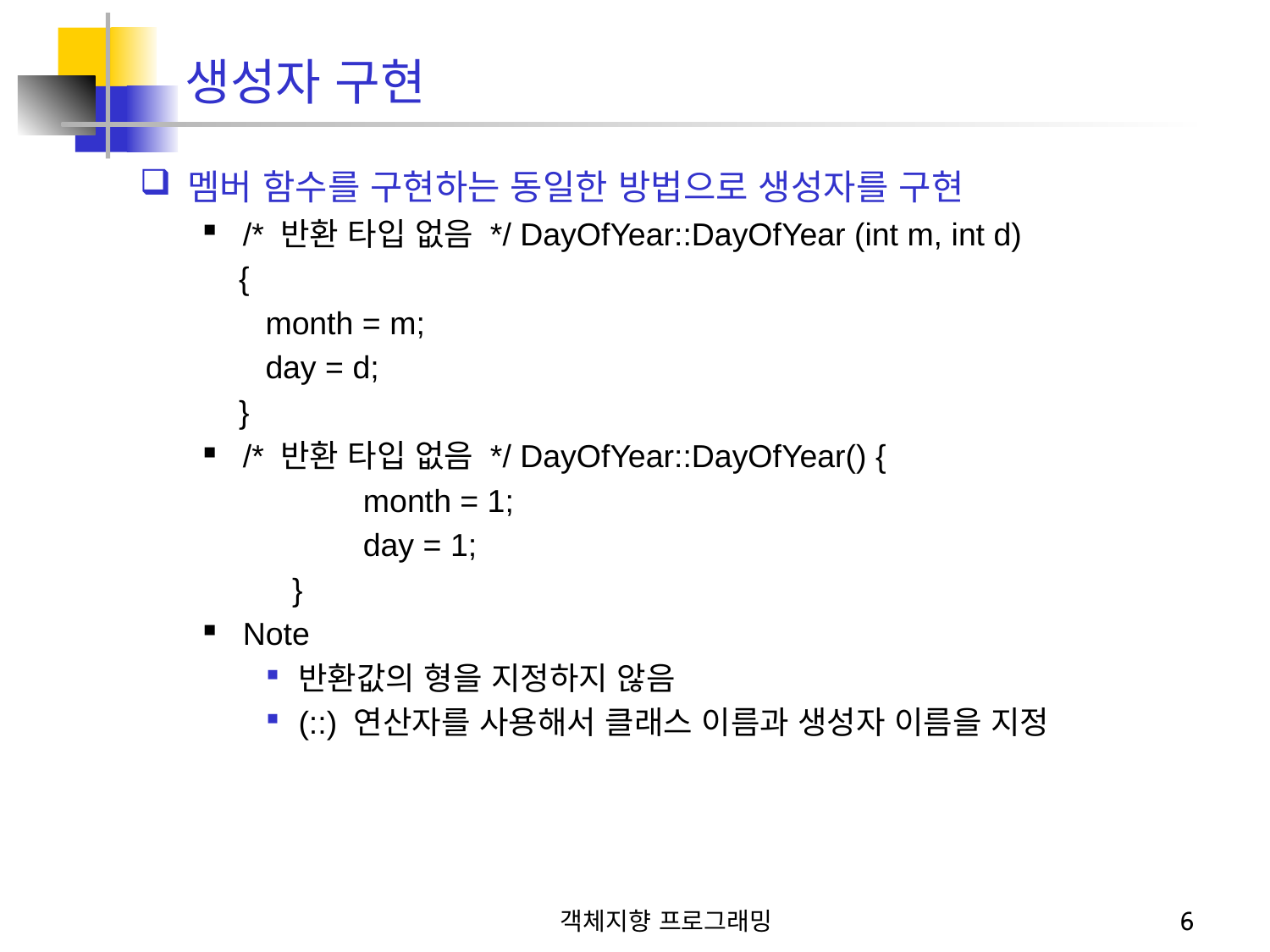

생성자 구현
멤버 함수를 구현하는 동일한 방법으로 생성자를 구현
/* 반환 타입 없음 */ DayOfYear::DayOfYear (int m, int d)
    {
       month = m;
       day = d;
    }
/* 반환 타입 없음 */ DayOfYear::DayOfYear() {
                  month = 1;
                  day = 1;
          }
Note
반환값의 형을 지정하지 않음
(::) 연산자를 사용해서 클래스 이름과 생성자 이름을 지정
객체지향 프로그래밍
6